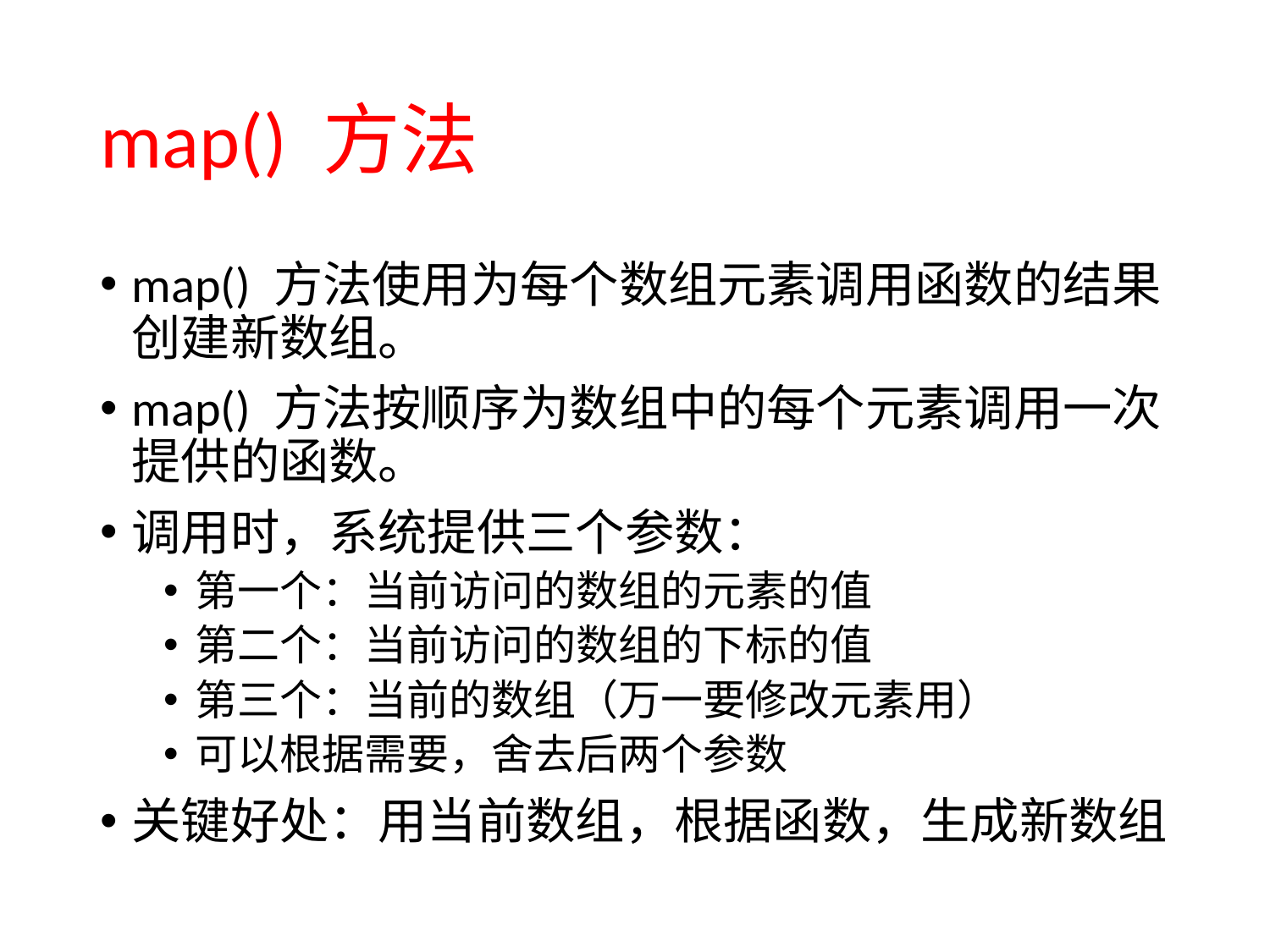

# map() 方法
map() 方法使用为每个数组元素调用函数的结果创建新数组。
map() 方法按顺序为数组中的每个元素调用一次提供的函数。
调用时，系统提供三个参数：
第一个：当前访问的数组的元素的值
第二个：当前访问的数组的下标的值
第三个：当前的数组（万一要修改元素用）
可以根据需要，舍去后两个参数
关键好处：用当前数组，根据函数，生成新数组